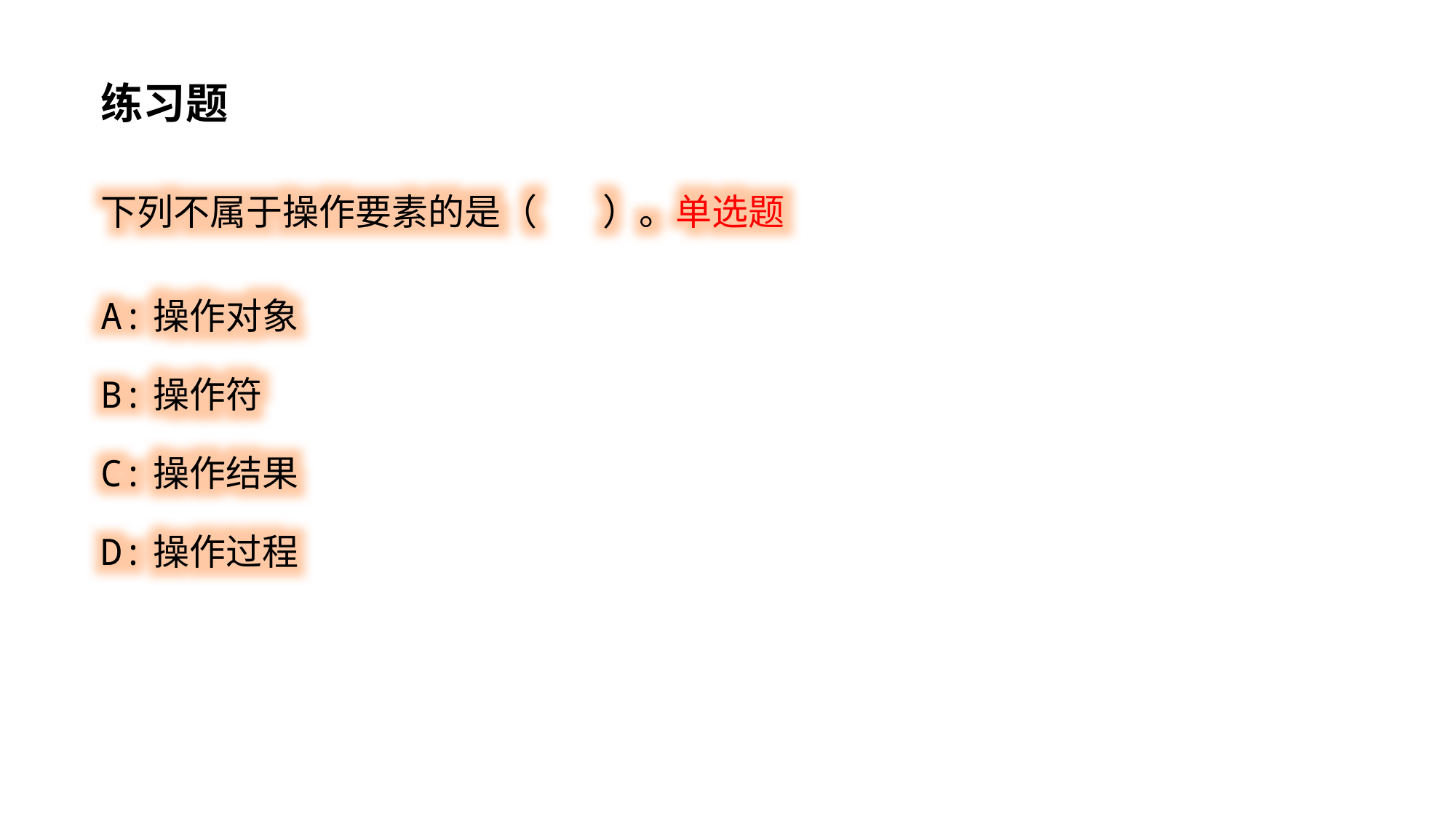

练习题
下列不属于操作要素的是（        ）。单选题

A:操作对象

B:操作符

C:操作结果

D:操作过程